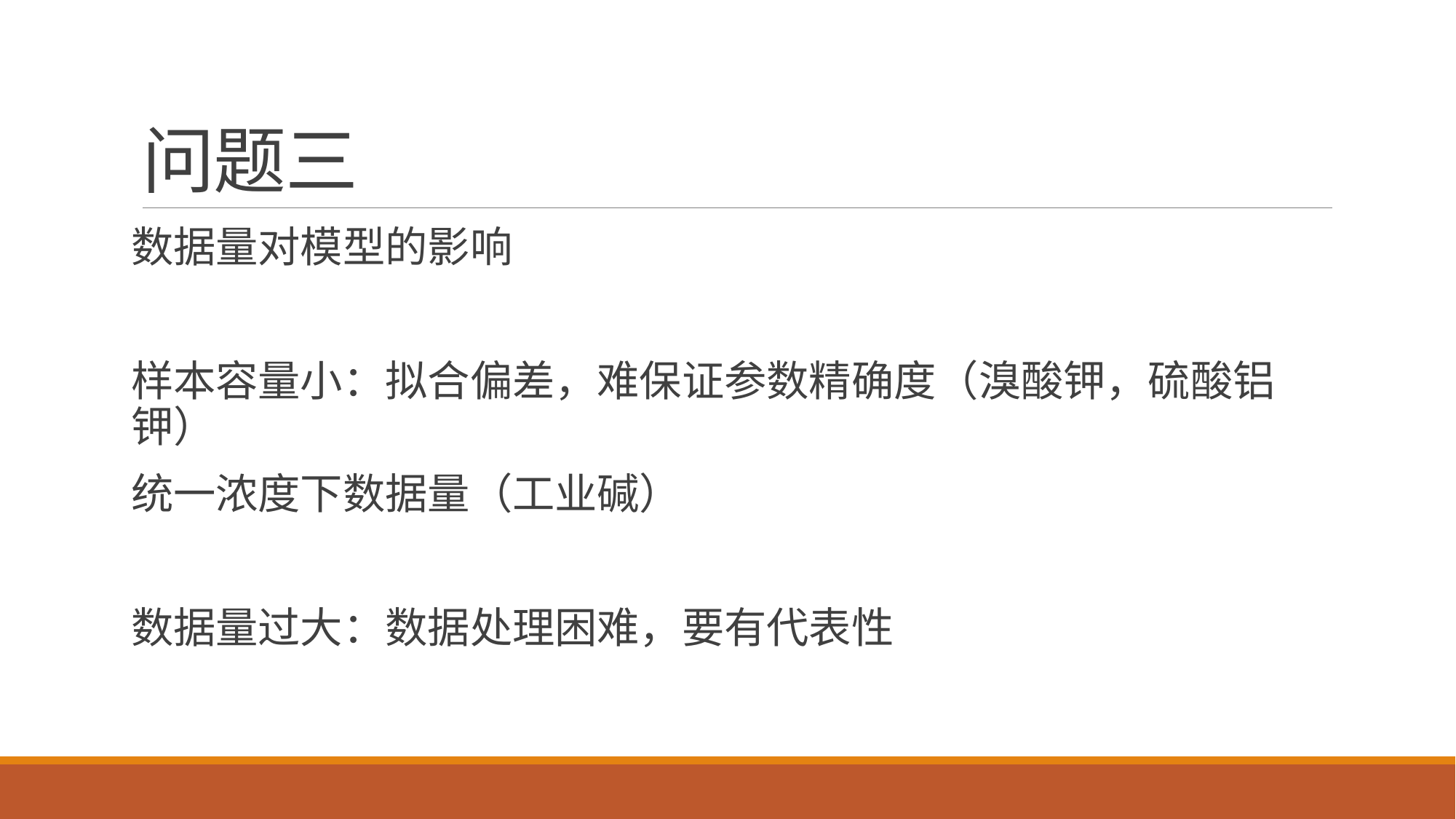

# 问题三
数据量对模型的影响

样本容量小：拟合偏差，难保证参数精确度（溴酸钾，硫酸铝钾）
统一浓度下数据量（工业碱）

数据量过大：数据处理困难，要有代表性